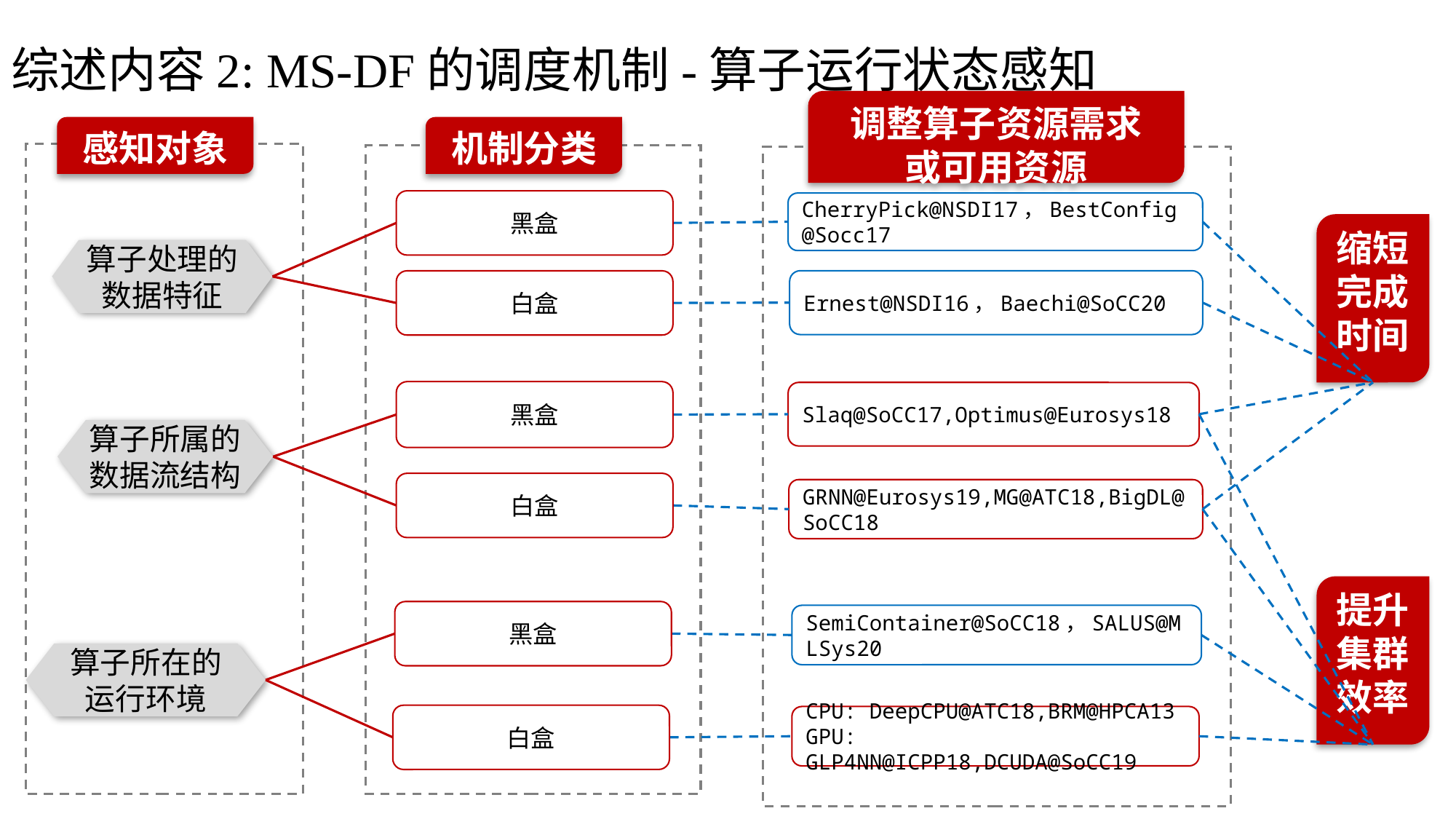

综述内容2: MS-DF的调度机制-算子运行状态感知
调整算子资源需求
或可用资源

感知对象
机制分类

黑盒
白盒
黑盒
白盒
黑盒
白盒
CherryPick@NSDI17，BestConfig@Socc17
Ernest@NSDI16，Baechi@SoCC20
Slaq@SoCC17,Optimus@Eurosys18
GRNN@Eurosys19,MG@ATC18,BigDL@SoCC18
SemiContainer@SoCC18，SALUS@MLSys20
CPU: DeepCPU@ATC18,BRM@HPCA13
GPU: GLP4NN@ICPP18,DCUDA@SoCC19
缩短完成时间
提升集群效率
算子处理的
数据特征
算子所属的
数据流结构
算子所在的
运行环境